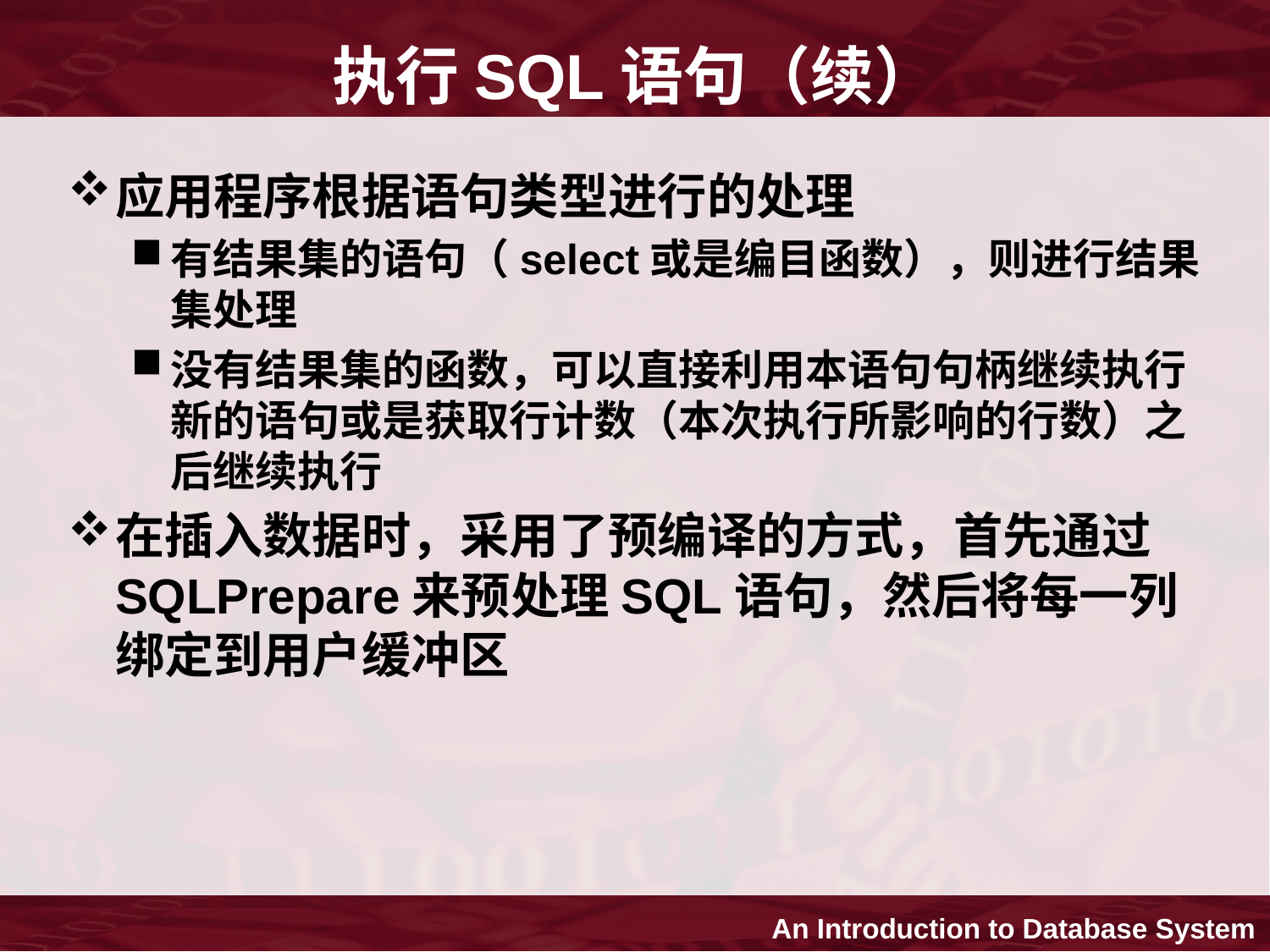

# 执行SQL语句（续）
应用程序根据语句类型进行的处理
有结果集的语句（select或是编目函数），则进行结果集处理
没有结果集的函数，可以直接利用本语句句柄继续执行新的语句或是获取行计数（本次执行所影响的行数）之后继续执行
在插入数据时，采用了预编译的方式，首先通过SQLPrepare来预处理SQL语句，然后将每一列绑定到用户缓冲区